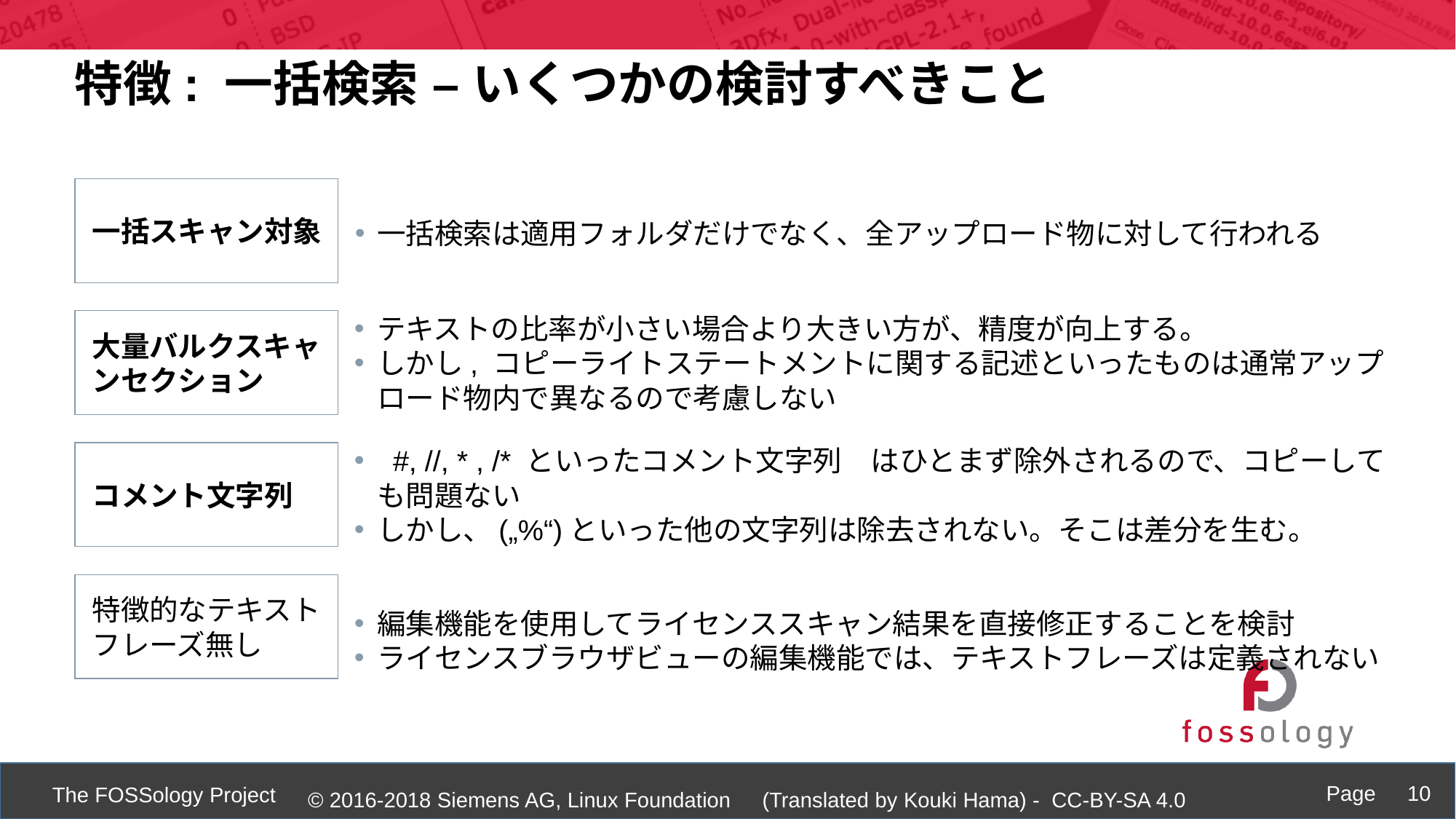

特徴: 一括検索 – いくつかの検討すべきこと
一括スキャン対象

一括検索は適用フォルダだけでなく、全アップロード物に対して行われる

大量バルクスキャンセクション
テキストの比率が小さい場合より大きい方が、精度が向上する。
しかし, コピーライトステートメントに関する記述といったものは通常アップロード物内で異なるので考慮しない
コメント文字列
  #, //, * , /* といったコメント文字列　はひとまず除外されるので、コピーしても問題ない
しかし、(„%“)といった他の文字列は除去されない。そこは差分を生む。
特徴的なテキストフレーズ無し
編集機能を使用してライセンススキャン結果を直接修正することを検討
ライセンスブラウザビューの編集機能では、テキストフレーズは定義されない